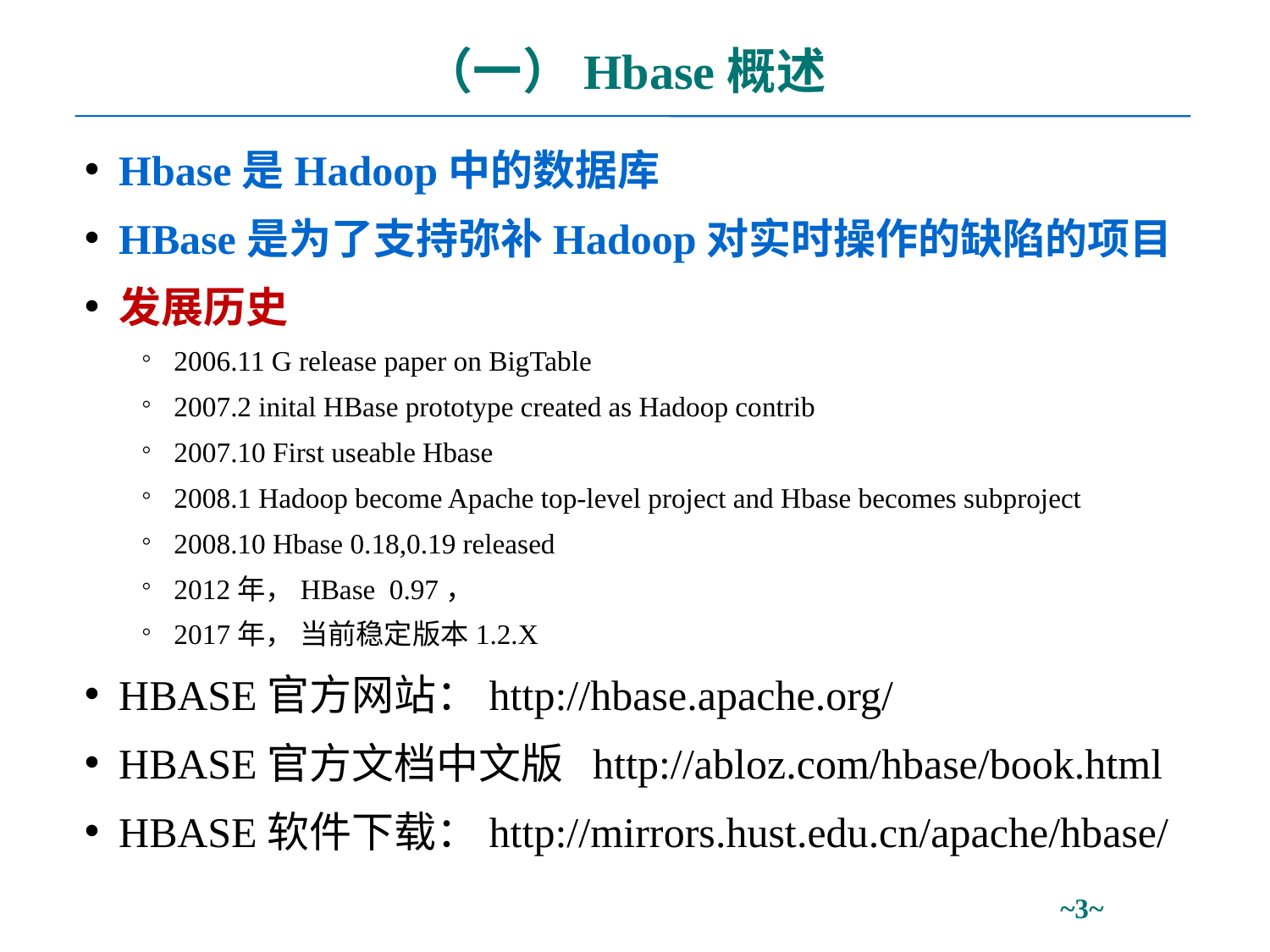

# （一）Hbase概述
Hbase是Hadoop中的数据库
HBase是为了支持弥补Hadoop对实时操作的缺陷的项目
发展历史
2006.11 G release paper on BigTable
2007.2 inital HBase prototype created as Hadoop contrib
2007.10 First useable Hbase
2008.1 Hadoop become Apache top-level project and Hbase becomes subproject
2008.10 Hbase 0.18,0.19 released
2012年，HBase  0.97，
2017年， 当前稳定版本1.2.X
HBASE官方网站：http://hbase.apache.org/
HBASE官方文档中文版  http://abloz.com/hbase/book.html
HBASE软件下载：http://mirrors.hust.edu.cn/apache/hbase/

~3~